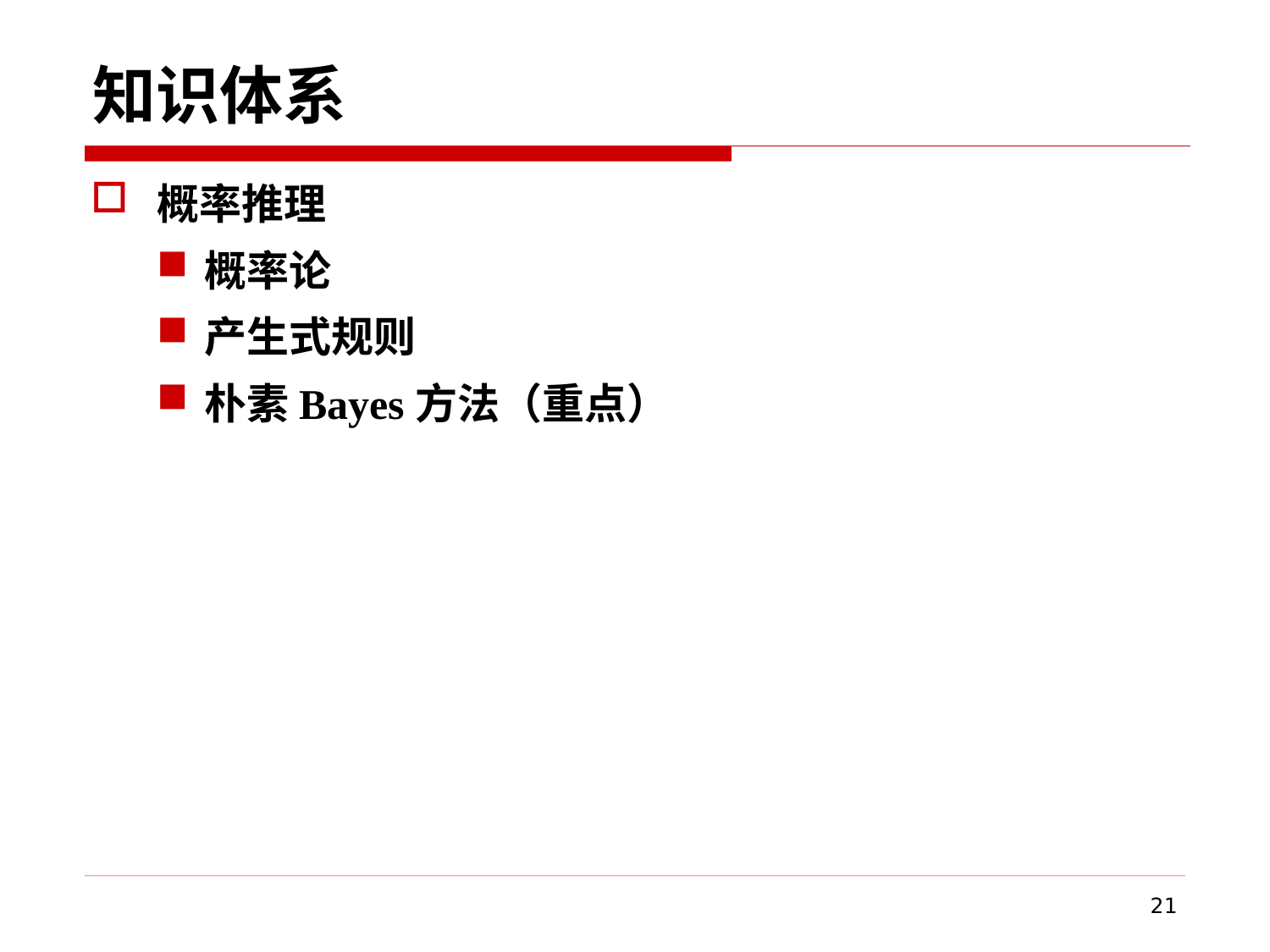

# 知识体系
概率推理
概率论
产生式规则
朴素Bayes方法（重点）
21